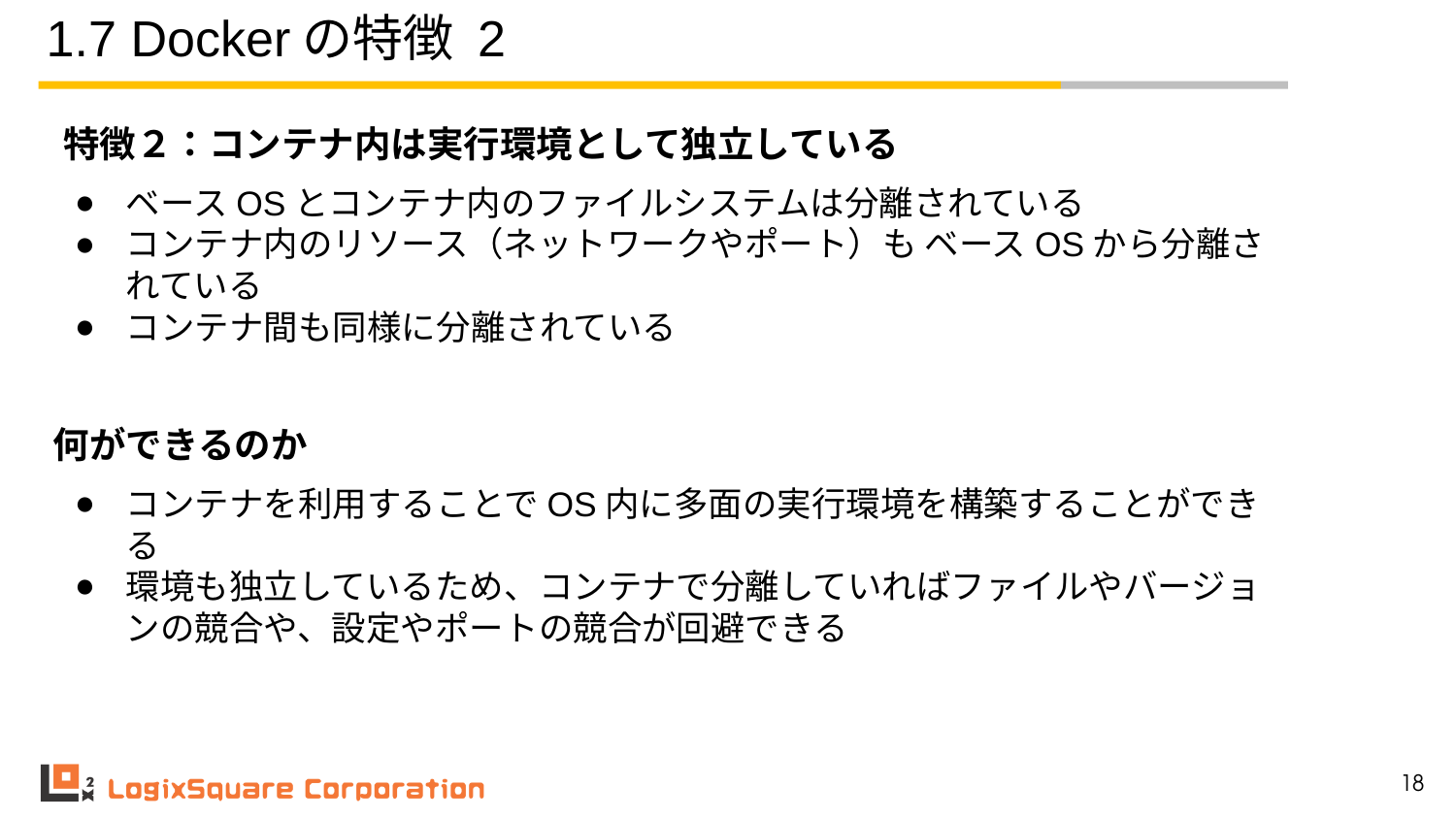

# 1.7 Dockerの特徴 2
特徴２：コンテナ内は実行環境として独立している
ベースOSとコンテナ内のファイルシステムは分離されている
コンテナ内のリソース（ネットワークやポート）も ベースOSから分離されている
コンテナ間も同様に分離されている

何ができるのか
コンテナを利用することでOS内に多面の実行環境を構築することができる
環境も独立しているため、コンテナで分離していればファイルやバージョンの競合や、設定やポートの競合が回避できる

18